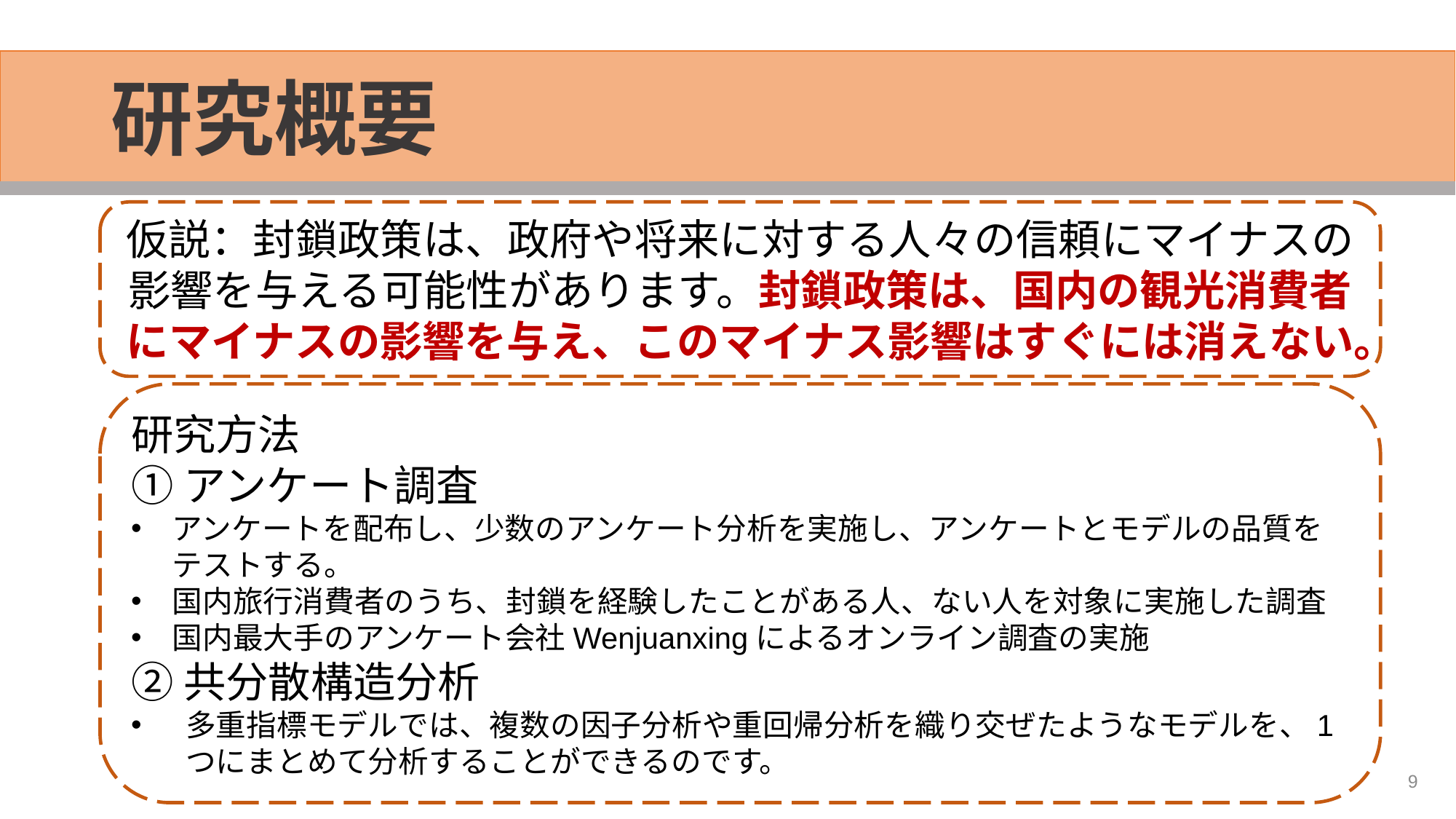

# 研究概要

仮説：封鎖政策は、政府や将来に対する人々の信頼にマイナスの影響を与える可能性があります。封鎖政策は、国内の観光消費者にマイナスの影響を与え、このマイナス影響はすぐには消えない。
研究方法
①アンケート調査
アンケートを配布し、少数のアンケート分析を実施し、アンケートとモデルの品質をテストする。
国内旅行消費者のうち、封鎖を経験したことがある人、ない人を対象に実施した調査
国内最大手のアンケート会社Wenjuanxingによるオンライン調査の実施
②共分散構造分析
多重指標モデルでは、複数の因子分析や重回帰分析を織り交ぜたようなモデルを、1つにまとめて分析することができるのです。
9